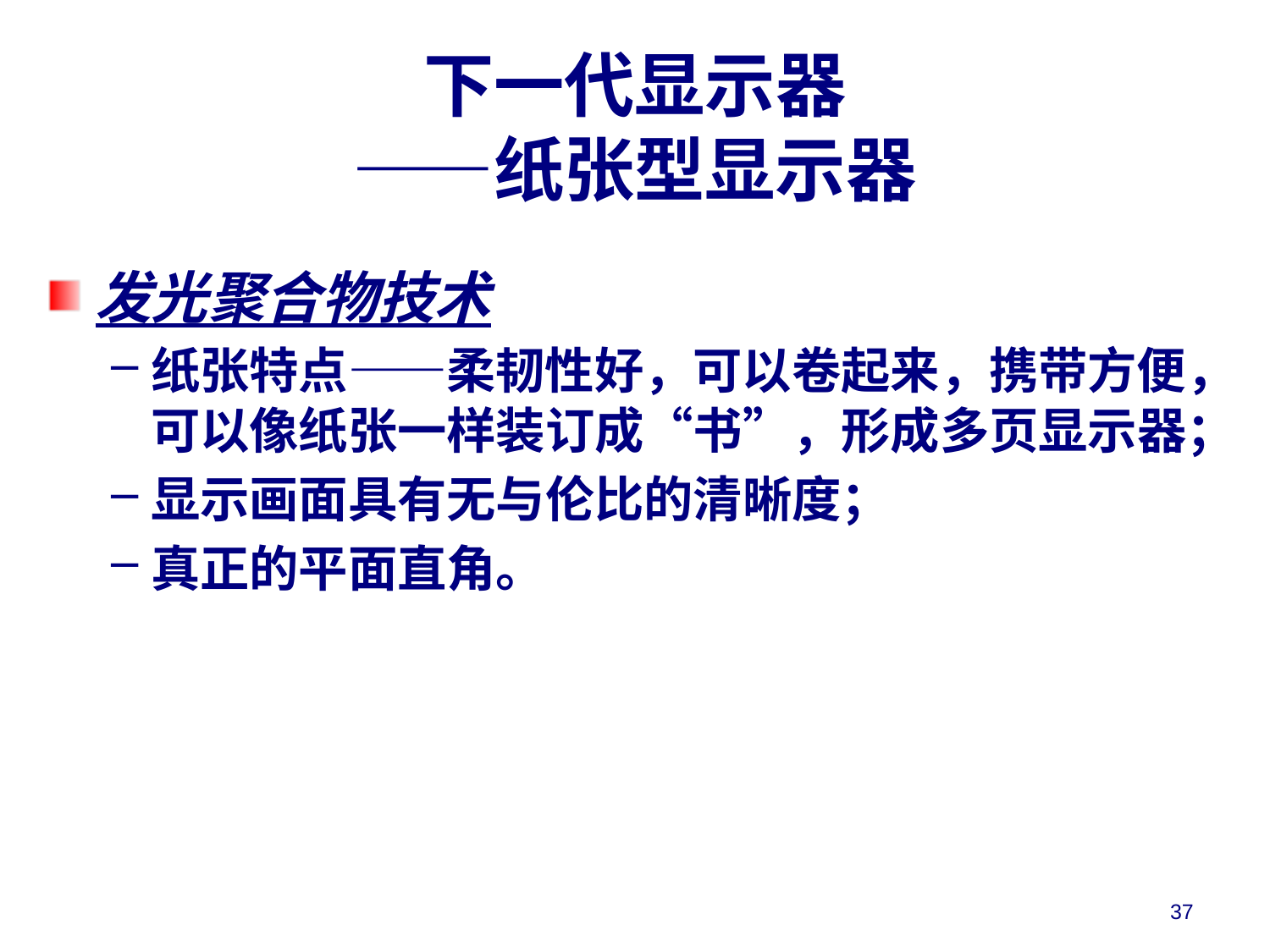

# 下一代显示器 ——纸张型显示器
发光聚合物技术
纸张特点——柔韧性好，可以卷起来，携带方便，可以像纸张一样装订成“书”，形成多页显示器；
显示画面具有无与伦比的清晰度；
真正的平面直角。
37